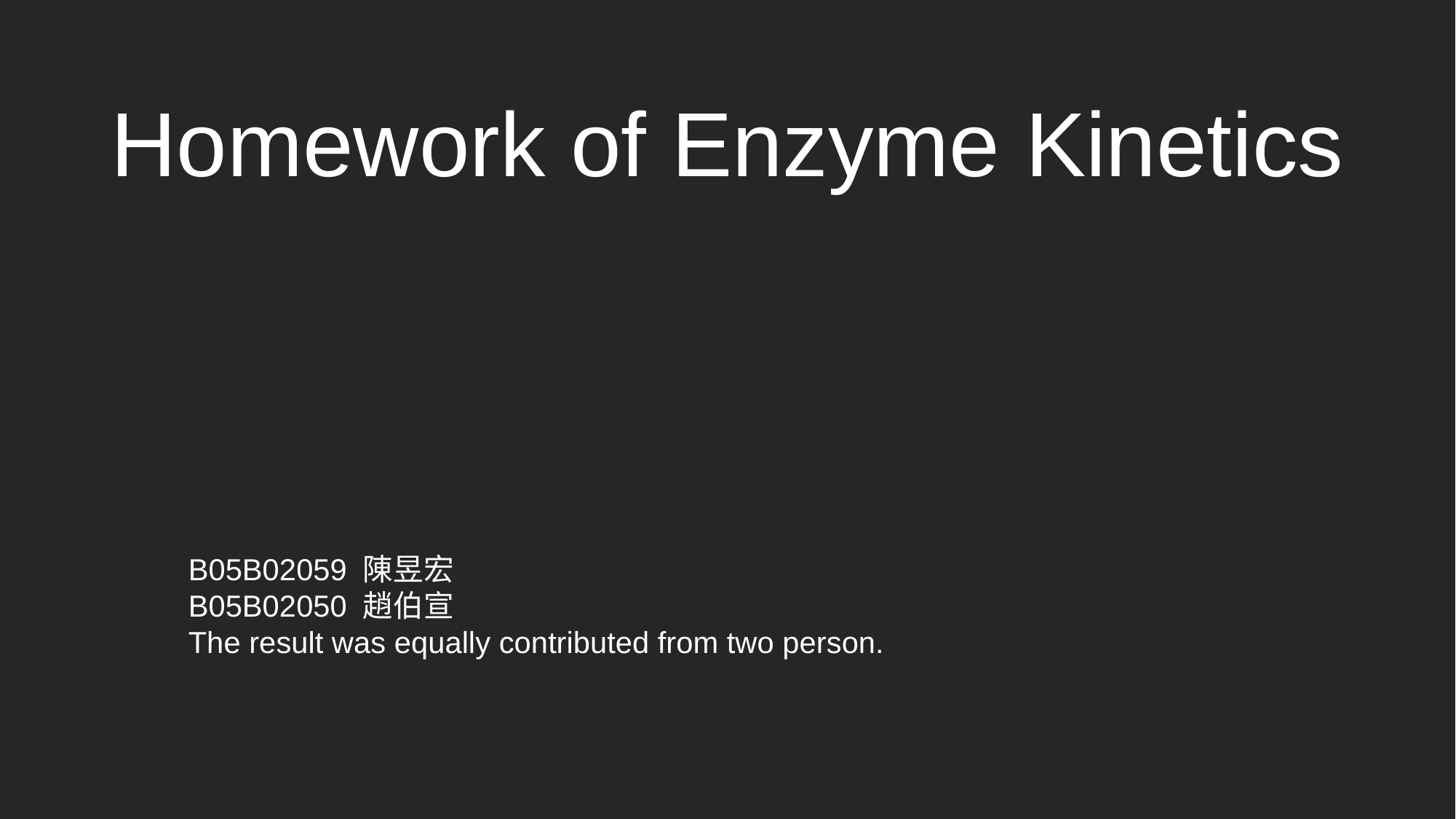

Homework of Enzyme Kinetics
B05B02059 陳昱宏
B05B02050 趙伯宣
The result was equally contributed from two person.